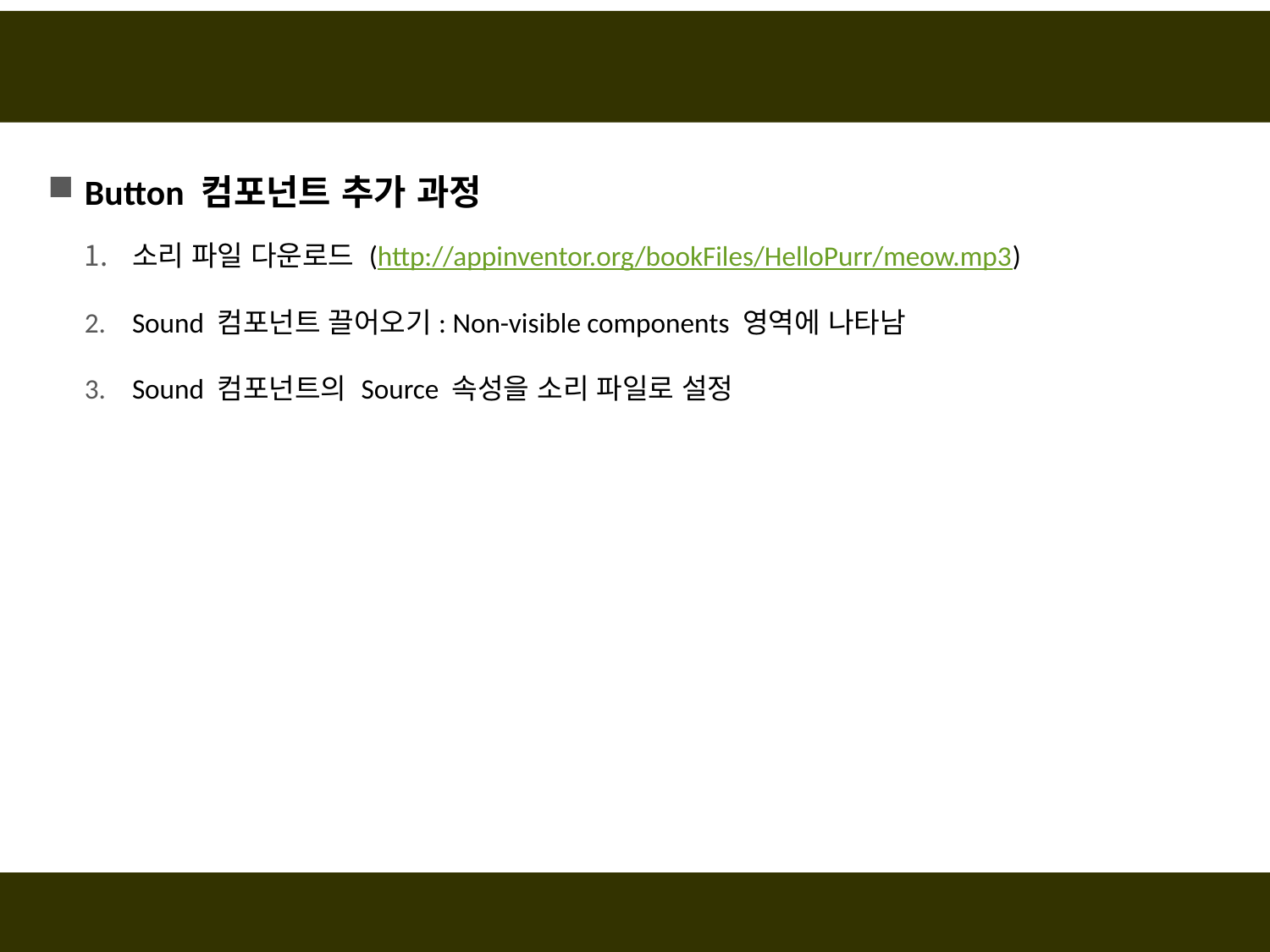

#
Button 컴포넌트 추가 과정
소리 파일 다운로드 (http://appinventor.org/bookFiles/HelloPurr/meow.mp3)
Sound 컴포넌트 끌어오기: Non-visible components 영역에 나타남
Sound 컴포넌트의 Source 속성을 소리 파일로 설정